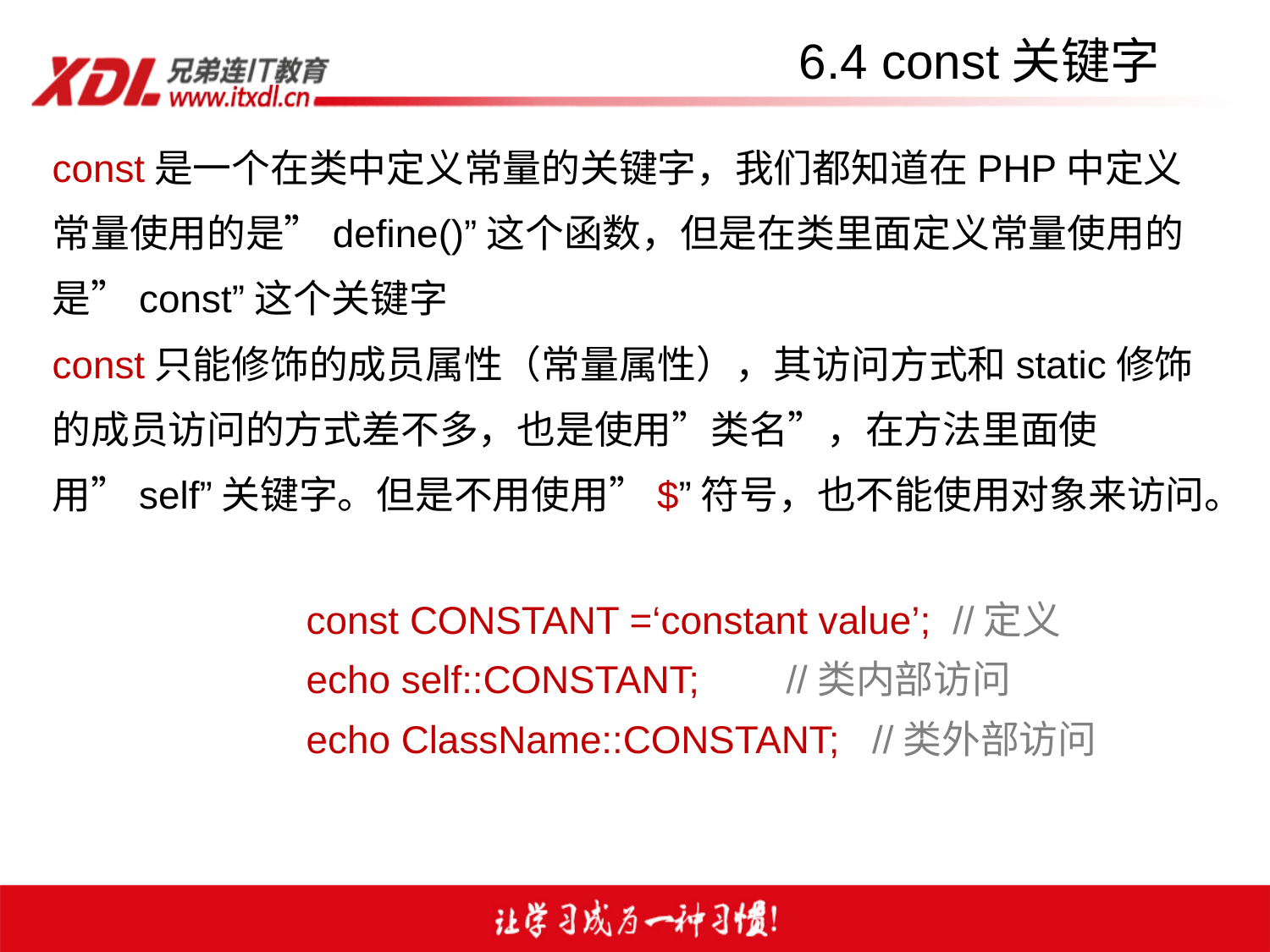

6.4 const关键字
const是一个在类中定义常量的关键字，我们都知道在PHP中定义常量使用的是”define()”这个函数，但是在类里面定义常量使用的是”const”这个关键字
const只能修饰的成员属性（常量属性），其访问方式和static修饰的成员访问的方式差不多，也是使用”类名”，在方法里面使用”self”关键字。但是不用使用”$”符号，也不能使用对象来访问。
		const CONSTANT =‘constant value’;  //定义
		echo self::CONSTANT;        //类内部访问
		echo ClassName::CONSTANT;   //类外部访问